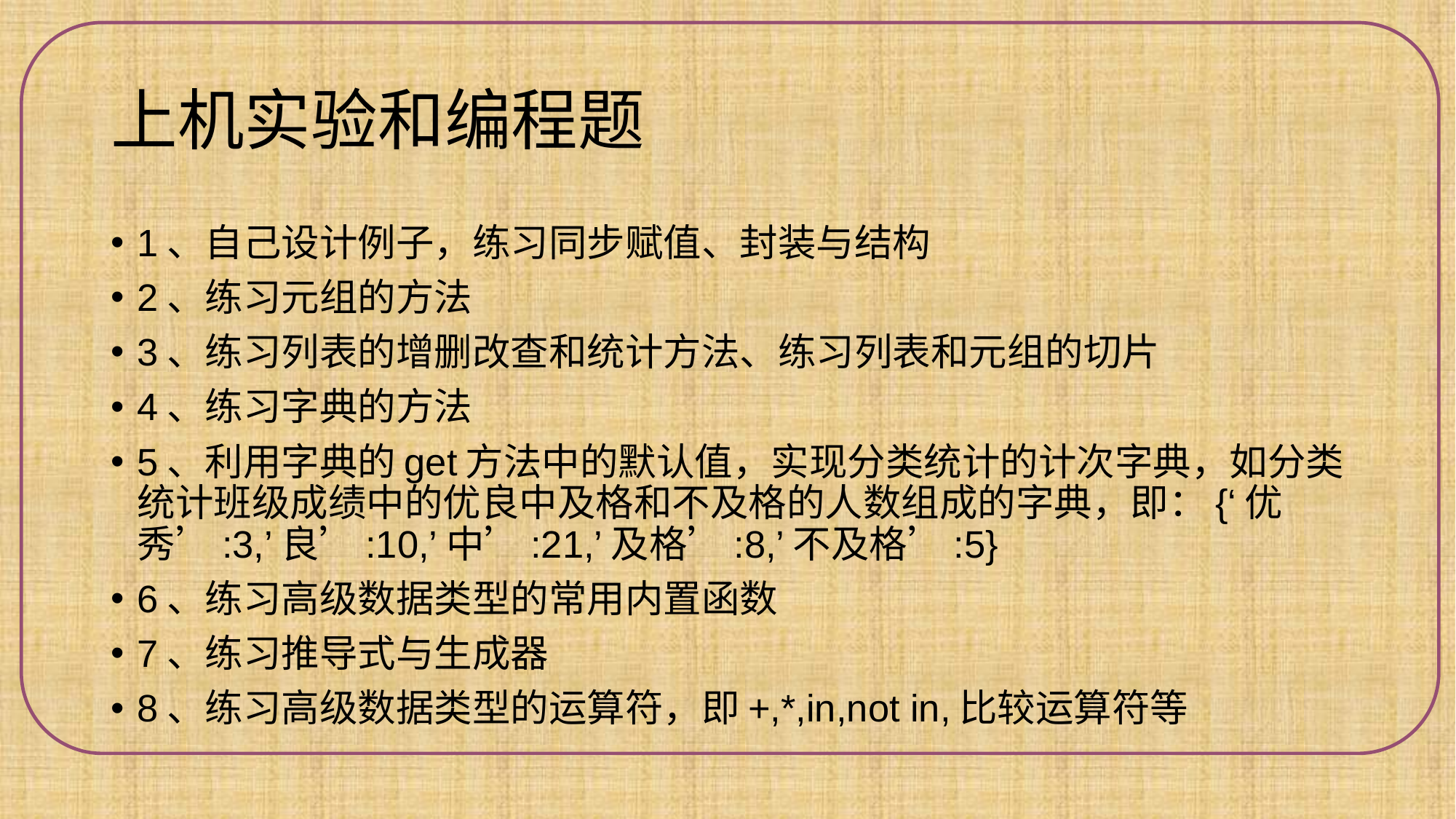

# 上机实验和编程题
1、自己设计例子，练习同步赋值、封装与结构
2、练习元组的方法
3、练习列表的增删改查和统计方法、练习列表和元组的切片
4、练习字典的方法
5、利用字典的get方法中的默认值，实现分类统计的计次字典，如分类统计班级成绩中的优良中及格和不及格的人数组成的字典，即：{‘优秀’:3,’良’:10,’中’:21,’及格’:8,’不及格’:5}
6、练习高级数据类型的常用内置函数
7、练习推导式与生成器
8、练习高级数据类型的运算符，即+,*,in,not in,比较运算符等